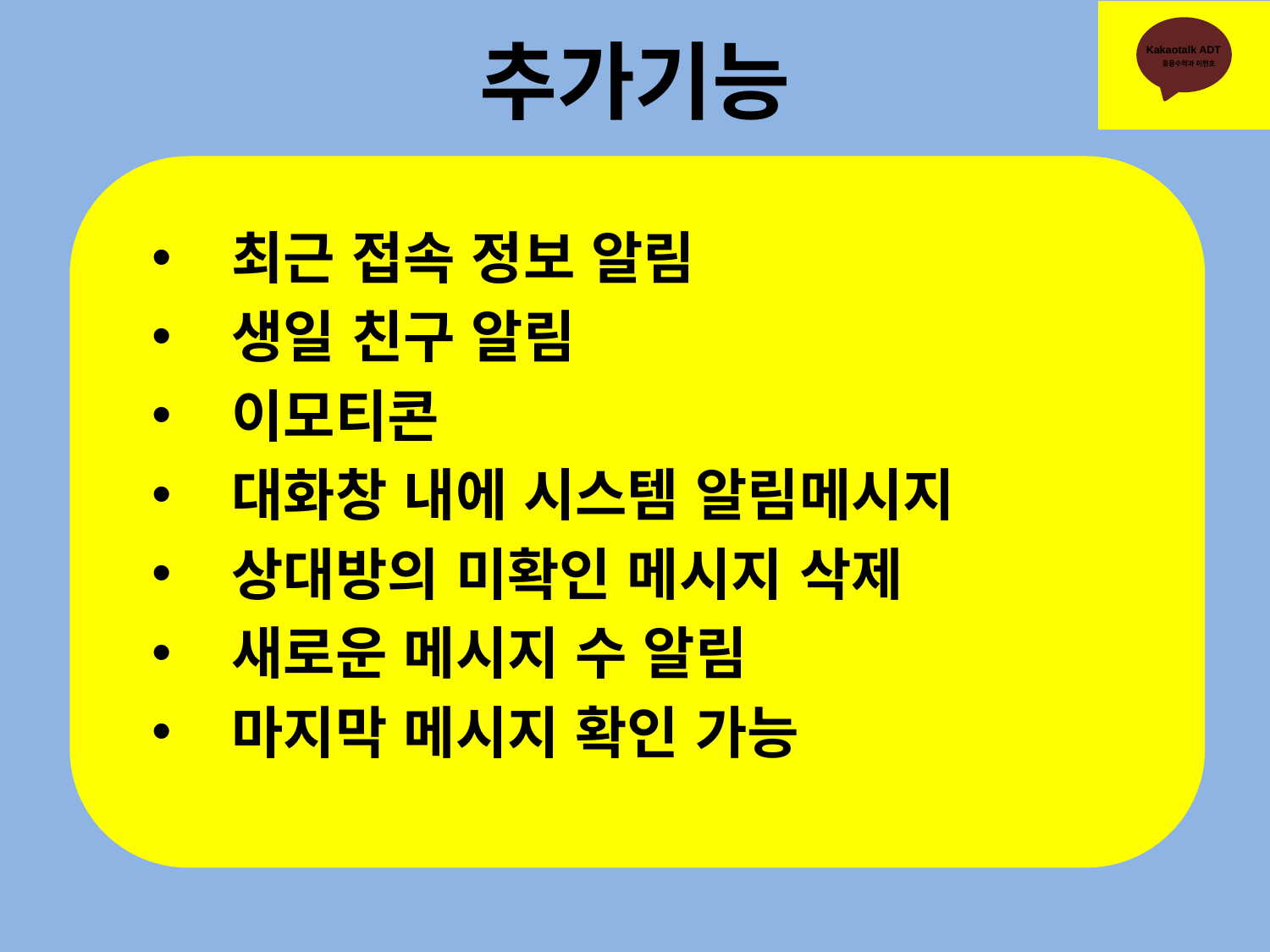

추가기능

# Kakaotalk ADT
응용수학과 이현호

최근 접속 정보 알림
생일 친구 알림
이모티콘
대화창 내에 시스템 알림메시지
상대방의 미확인 메시지 삭제
새로운 메시지 수 알림
마지막 메시지 확인 가능